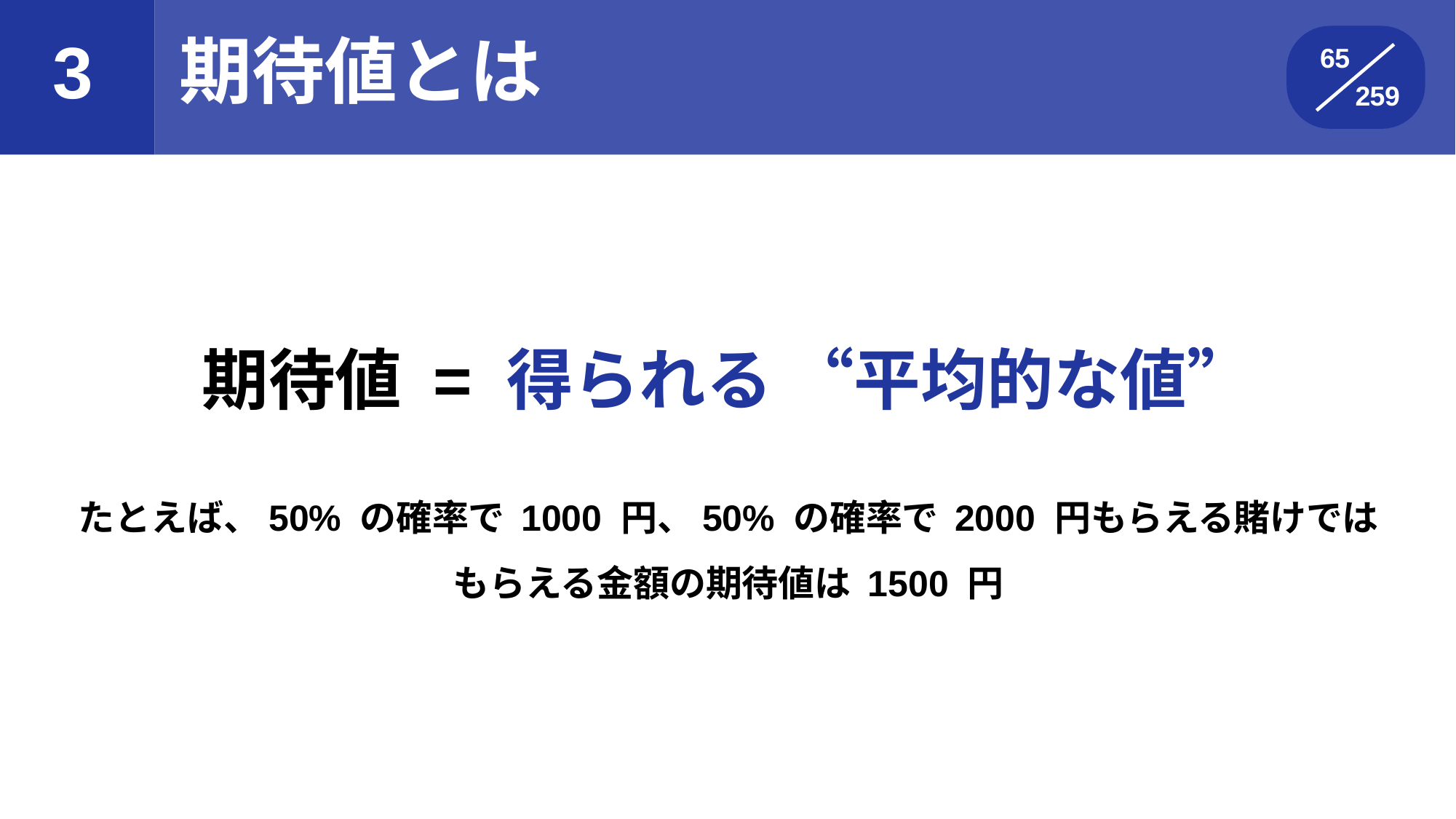

期待値とは
# 3
65
259
期待値 = 得られる “平均的な値”
たとえば、50% の確率で 1000 円、50% の確率で 2000 円もらえる賭けではもらえる金額の期待値は 1500 円